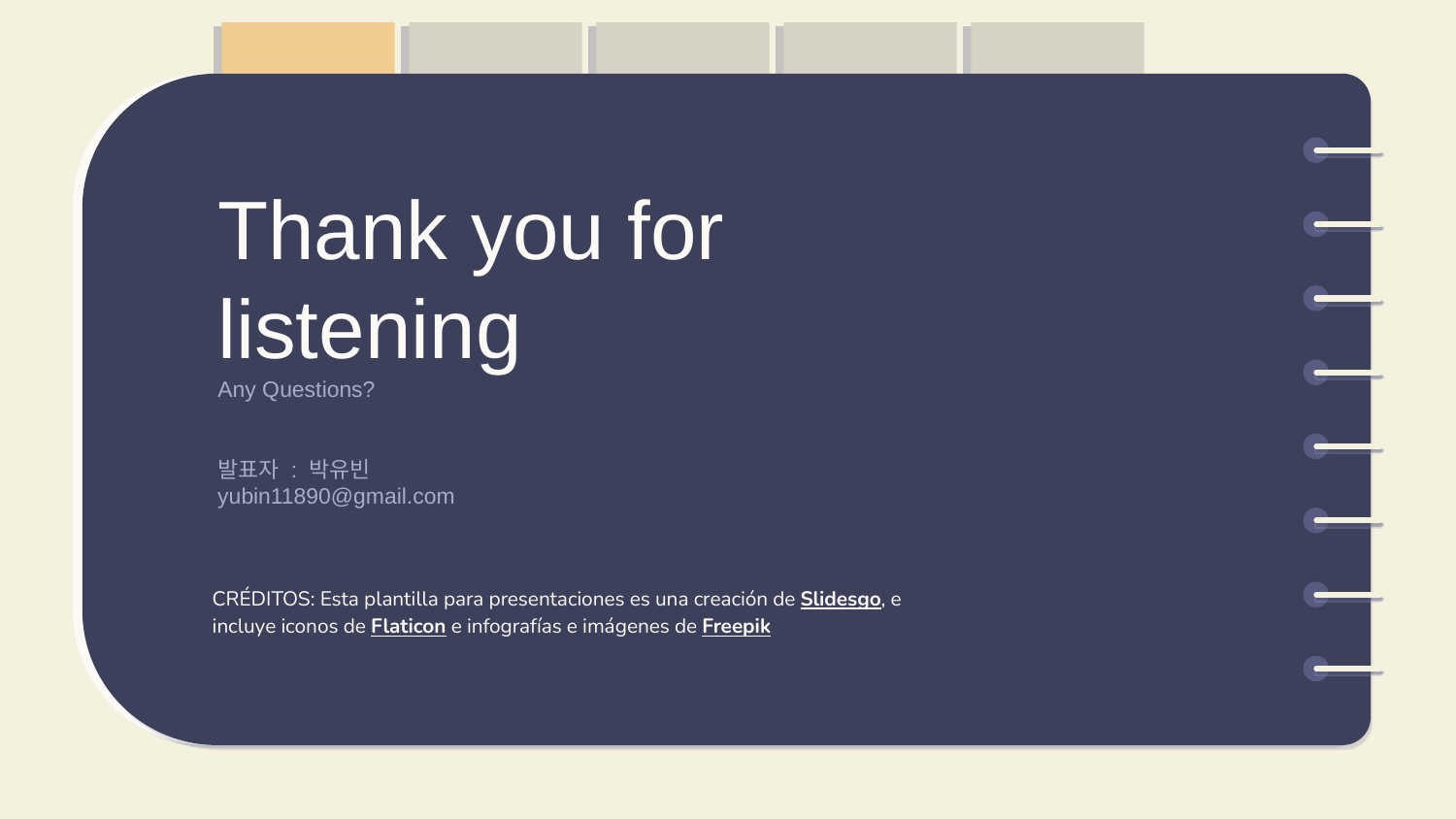

# Thank you for listening Any Questions?
발표자 : 박유빈
yubin11890@gmail.com